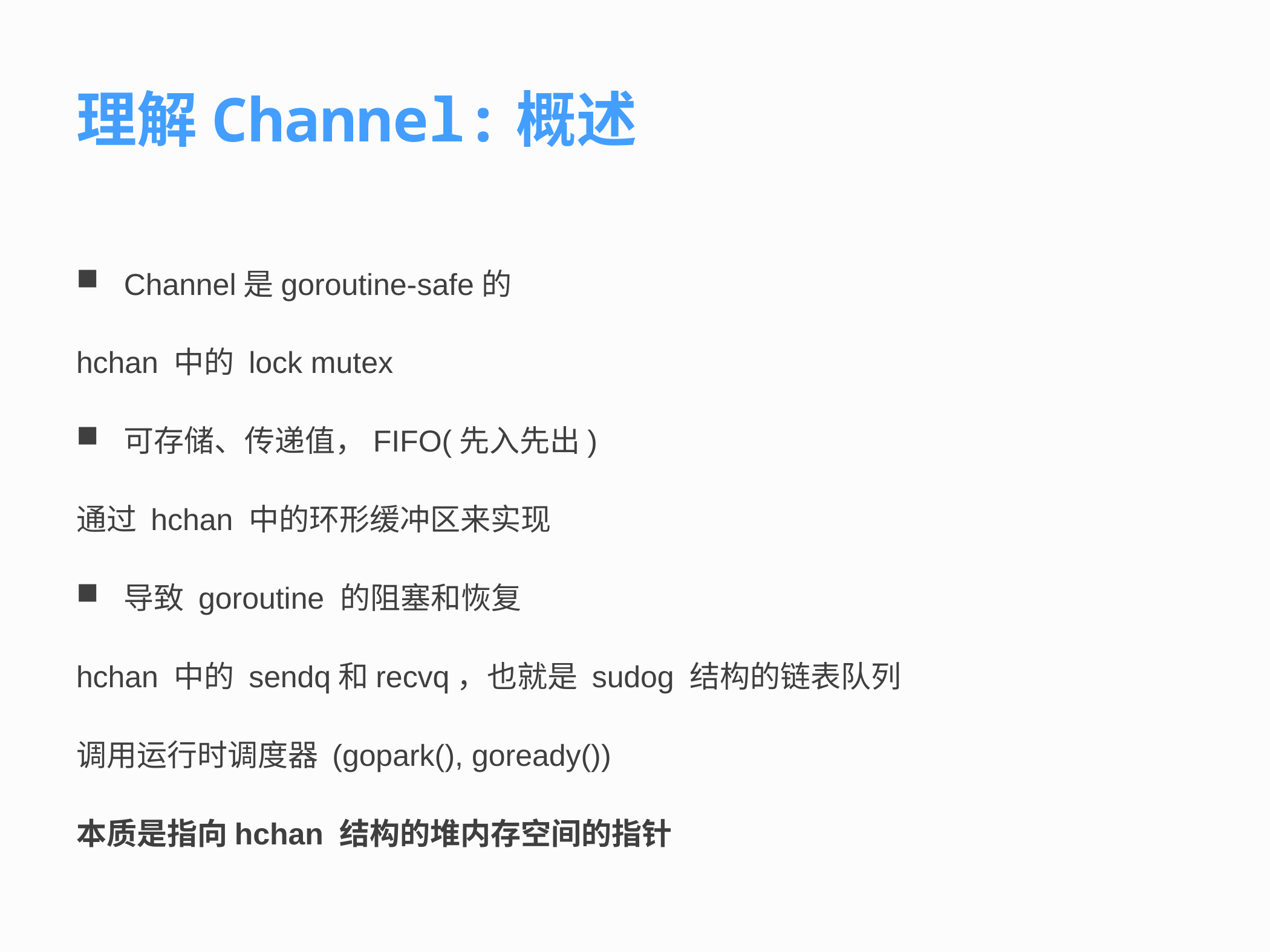

# 理解Channel:概述
Channel是goroutine-safe的
hchan 中的 lock mutex
可存储、传递值，FIFO(先入先出)
通过 hchan 中的环形缓冲区来实现
导致 goroutine 的阻塞和恢复
hchan 中的 sendq和recvq，也就是 sudog 结构的链表队列
调用运行时调度器 (gopark(), goready())
本质是指向hchan 结构的堆内存空间的指针